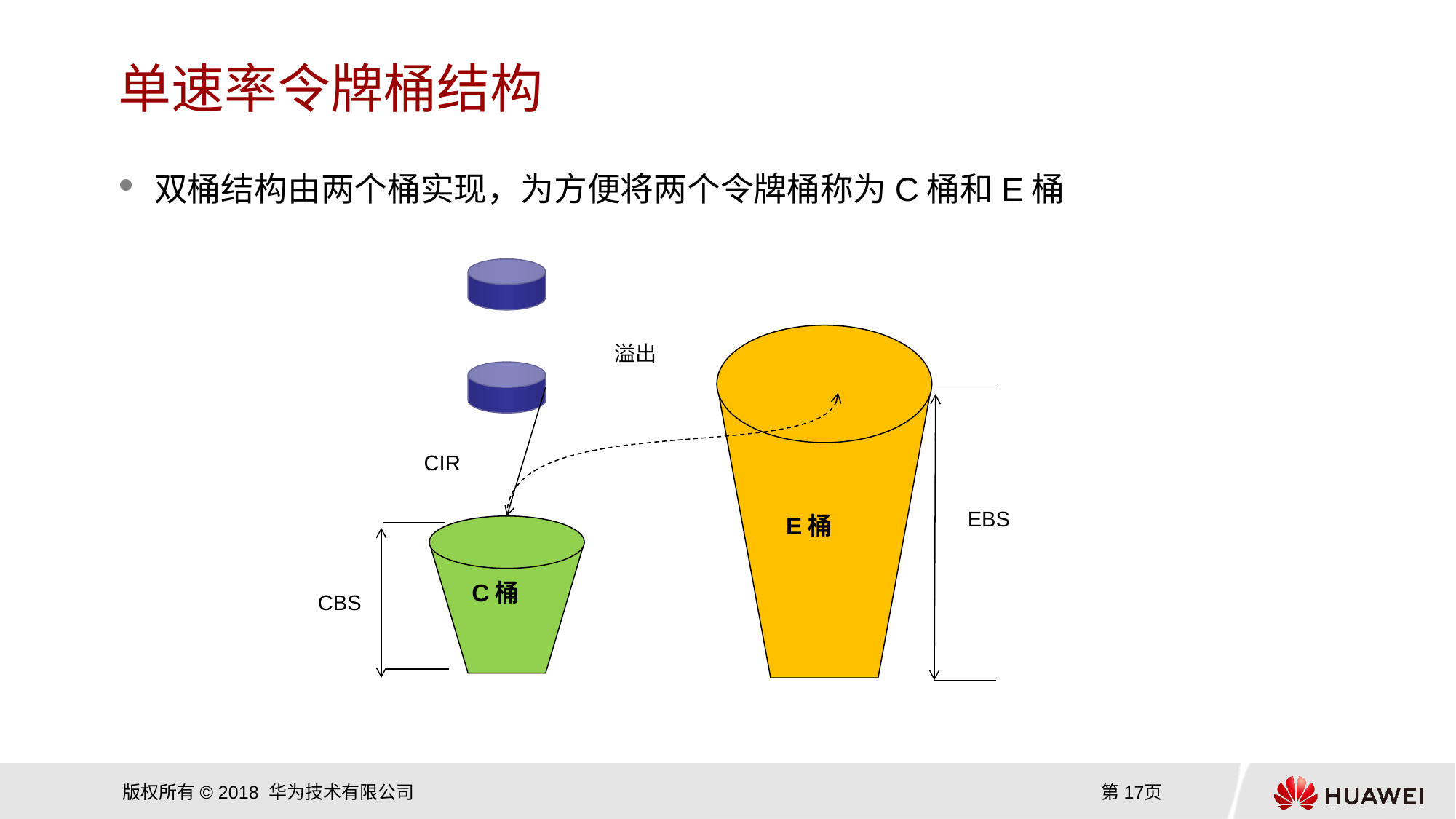

# 单速率令牌桶结构
双桶结构由两个桶实现，为方便将两个令牌桶称为C桶和E桶

溢出

CIR
EBS
E桶

C桶
CBS